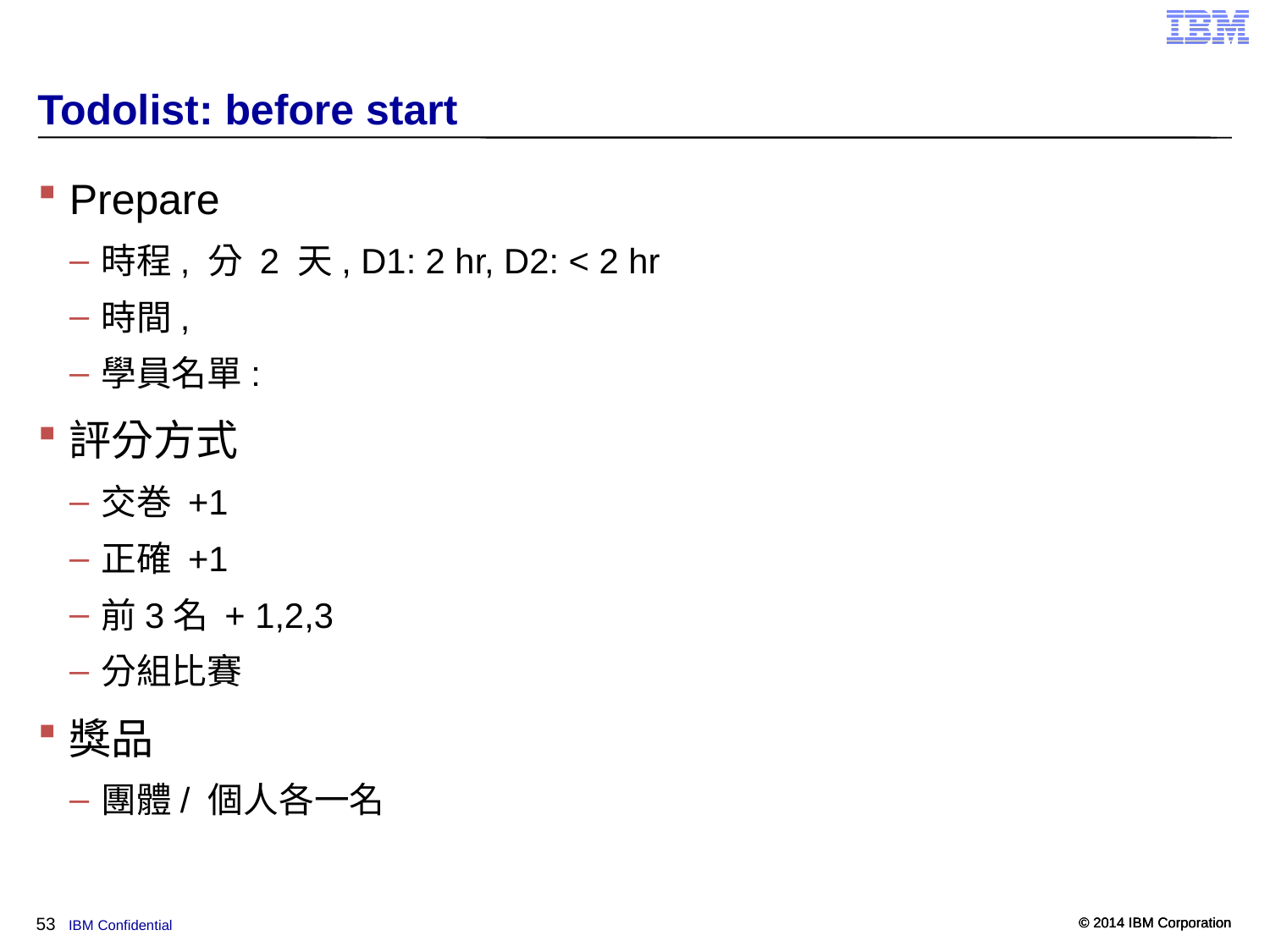

# Todolist: before start
Prepare
時程, 分 2 天, D1: 2 hr, D2: < 2 hr
時間,
學員名單:
評分方式
交巻 +1
正確 +1
前3名 + 1,2,3
分組比賽
獎品
團體/ 個人各一名